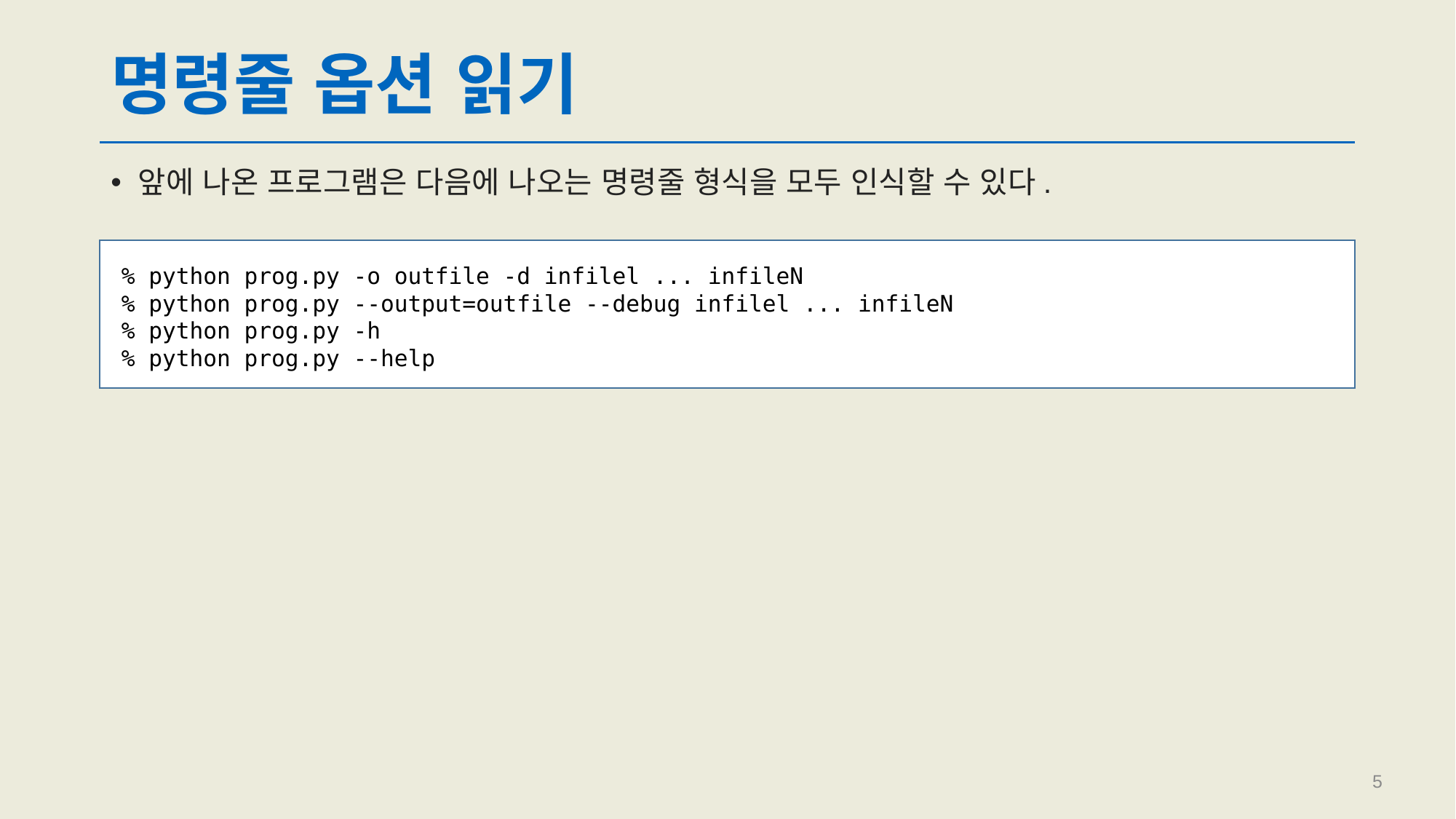

# 명령줄 옵션 읽기
앞에 나온 프로그램은 다음에 나오는 명령줄 형식을 모두 인식할 수 있다.
% python prog.py -o outfile -d infilel ... infileN
% python prog.py --output=outfile --debug infilel ... infileN
% python prog.py -h
% python prog.py --help
5